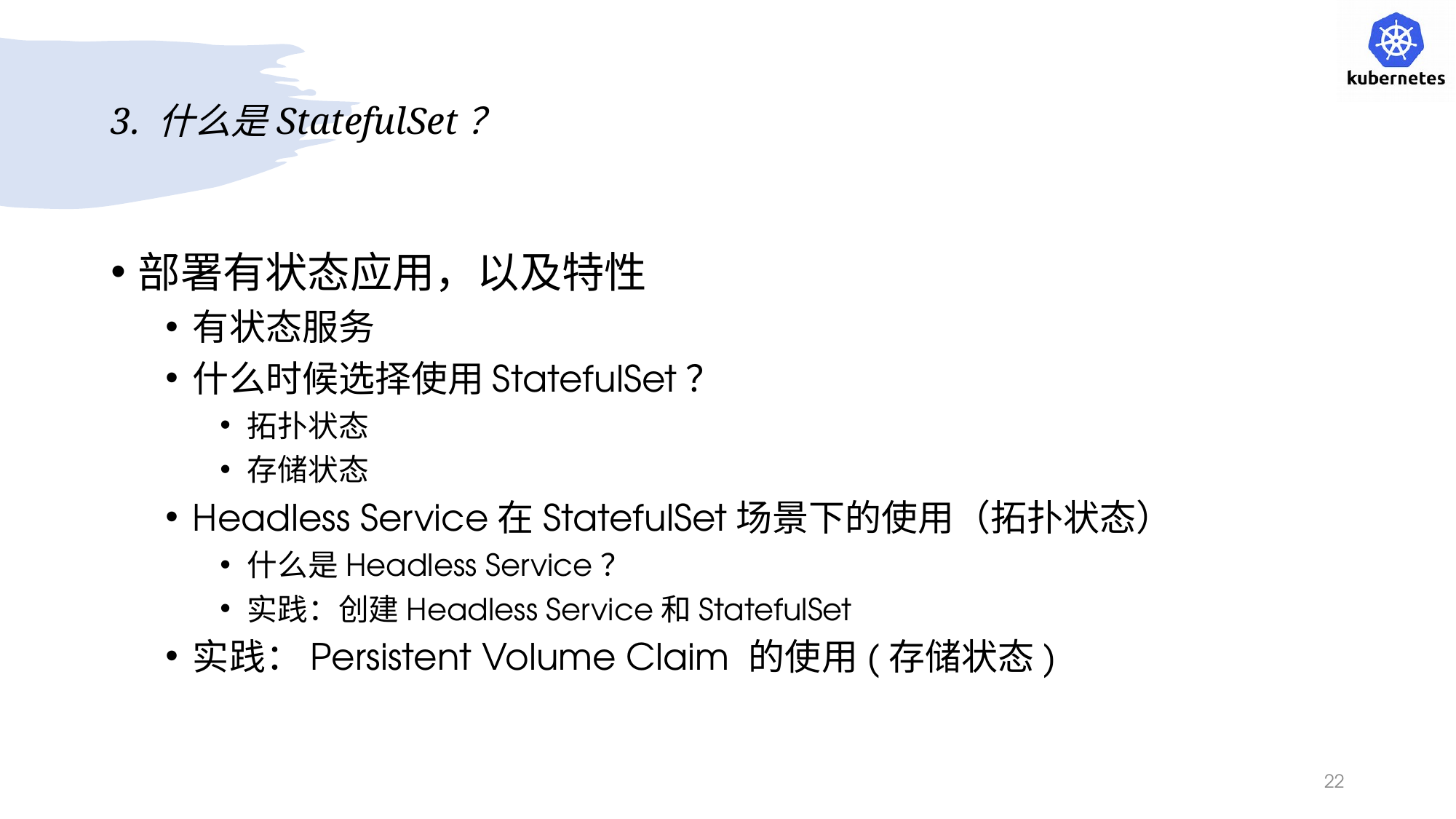

# 3. 什么是StatefulSet？
部署有状态应用，以及特性
有状态服务
什么时候选择使用StatefulSet？
拓扑状态
存储状态
Headless Service在StatefulSet场景下的使用（拓扑状态）
什么是Headless Service？
实践：创建Headless Service和StatefulSet
实践：Persistent Volume Claim 的使用(存储状态)
22